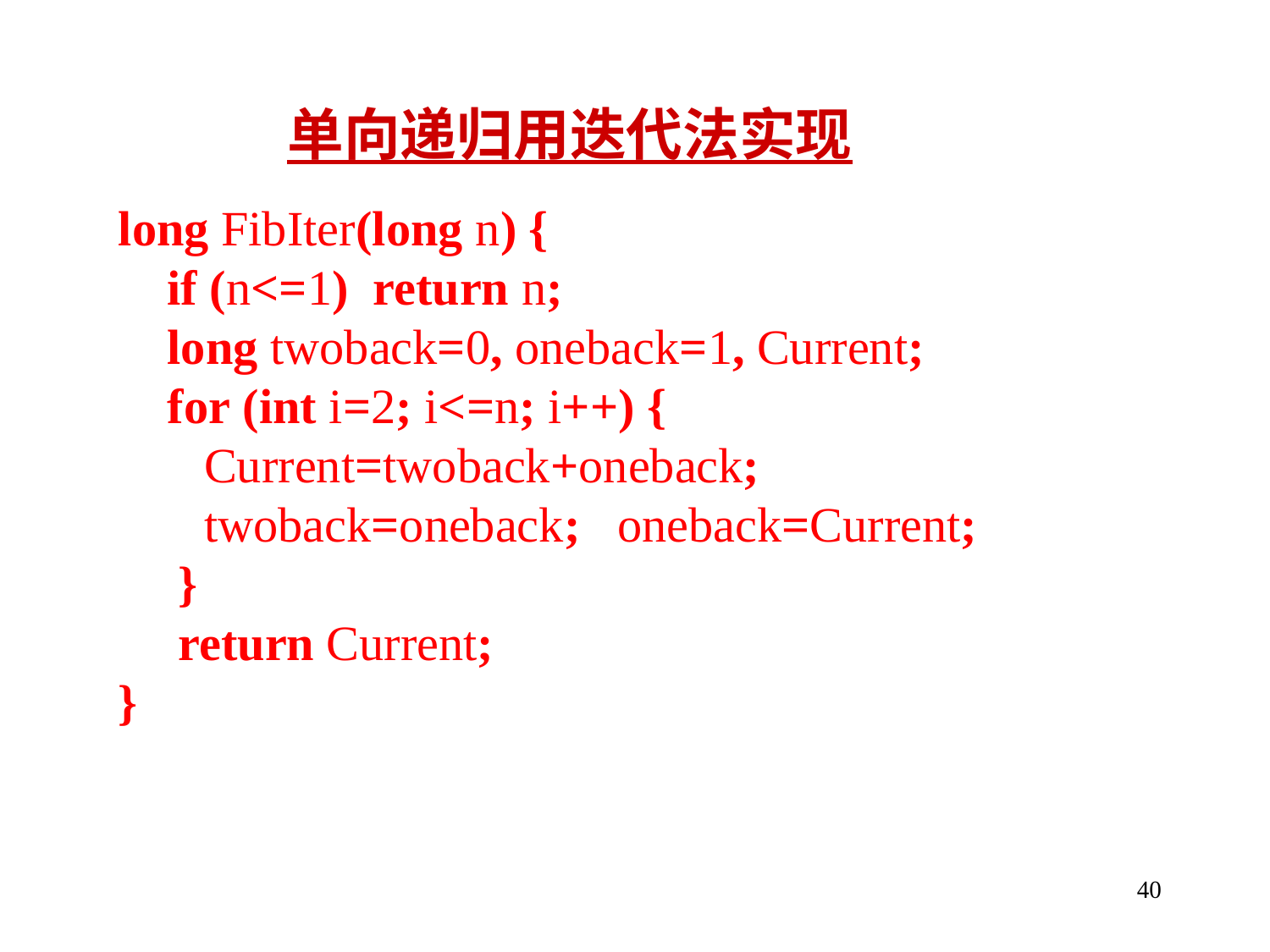

单向递归用迭代法实现
long FibIter(long n) {
    if (n<=1)  return n;
    long twoback=0, oneback=1, Current;
    for (int i=2; i<=n; i++) {
       Current=twoback+oneback;
       twoback=oneback;   oneback=Current;
	 }
	 return Current;
}
40